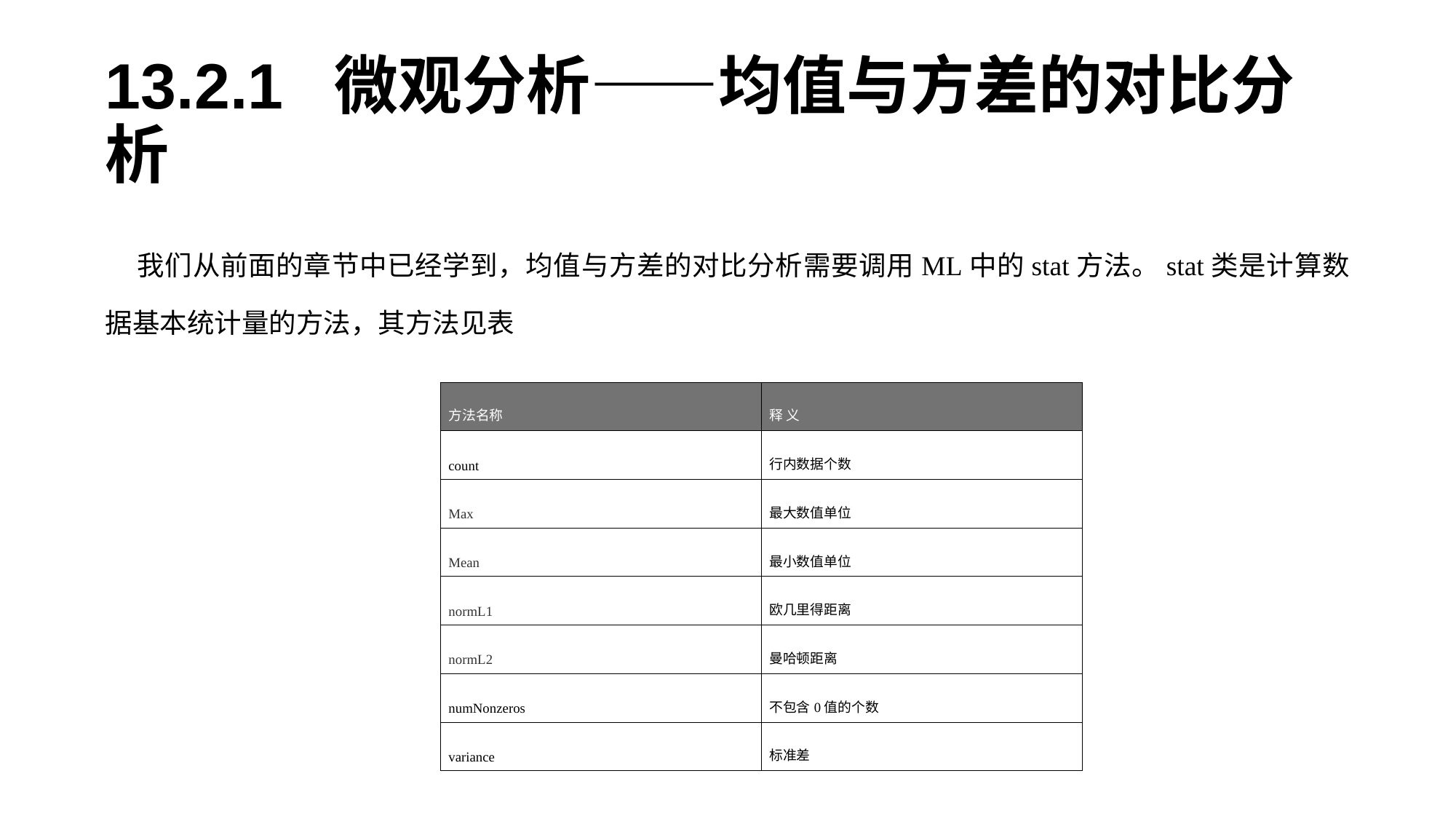

# 13.2.1  微观分析——均值与方差的对比分析
我们从前面的章节中已经学到，均值与方差的对比分析需要调用ML中的stat方法。stat类是计算数据基本统计量的方法，其方法见表
| 方法名称 | 释 义 |
| --- | --- |
| count | 行内数据个数 |
| Max | 最大数值单位 |
| Mean | 最小数值单位 |
| normL1 | 欧几里得距离 |
| normL2 | 曼哈顿距离 |
| numNonzeros | 不包含0值的个数 |
| variance | 标准差 |